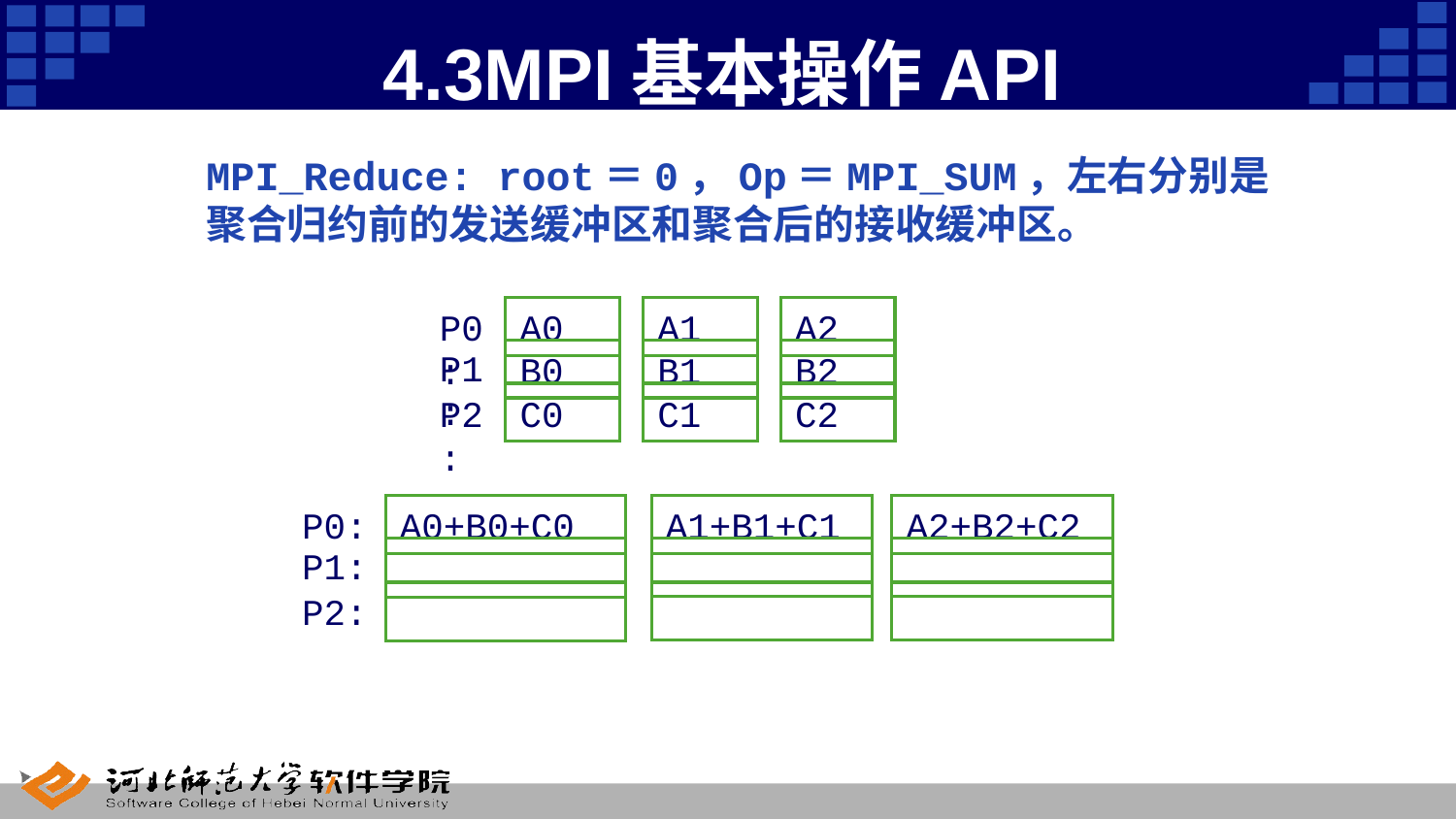

# 4.3MPI基本操作API
MPI_Reduce: root＝0，Op＝MPI_SUM，左右分别是聚合归约前的发送缓冲区和聚合后的接收缓冲区。
P0:
A0
A1
A2
P1:
B0
B1
B2
C2
P2:
C0
C1
P0:
A0+B0+C0
A1+B1+C1
A2+B2+C2
P1:

P2: